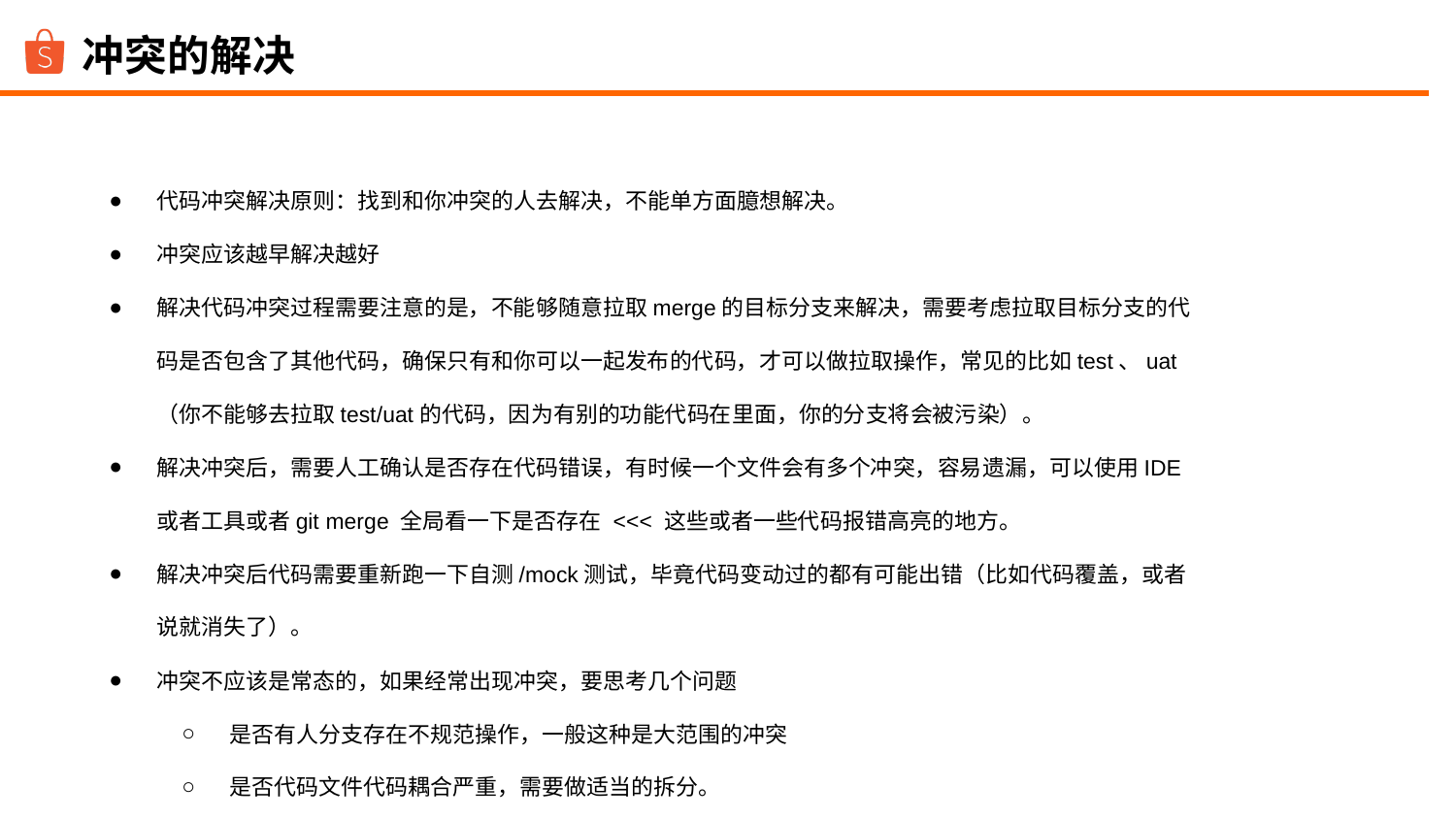

冲突的解决
代码冲突解决原则：找到和你冲突的人去解决，不能单方面臆想解决。
冲突应该越早解决越好
解决代码冲突过程需要注意的是，不能够随意拉取merge的目标分支来解决，需要考虑拉取目标分支的代码是否包含了其他代码，确保只有和你可以一起发布的代码，才可以做拉取操作，常见的比如test、uat（你不能够去拉取test/uat的代码，因为有别的功能代码在里面，你的分支将会被污染）。
解决冲突后，需要人工确认是否存在代码错误，有时候一个文件会有多个冲突，容易遗漏，可以使用IDE 或者工具或者git merge 全局看一下是否存在 <<< 这些或者一些代码报错高亮的地方。
解决冲突后代码需要重新跑一下自测/mock测试，毕竟代码变动过的都有可能出错（比如代码覆盖，或者说就消失了）。
冲突不应该是常态的，如果经常出现冲突，要思考几个问题
是否有人分支存在不规范操作，一般这种是大范围的冲突
是否代码文件代码耦合严重，需要做适当的拆分。